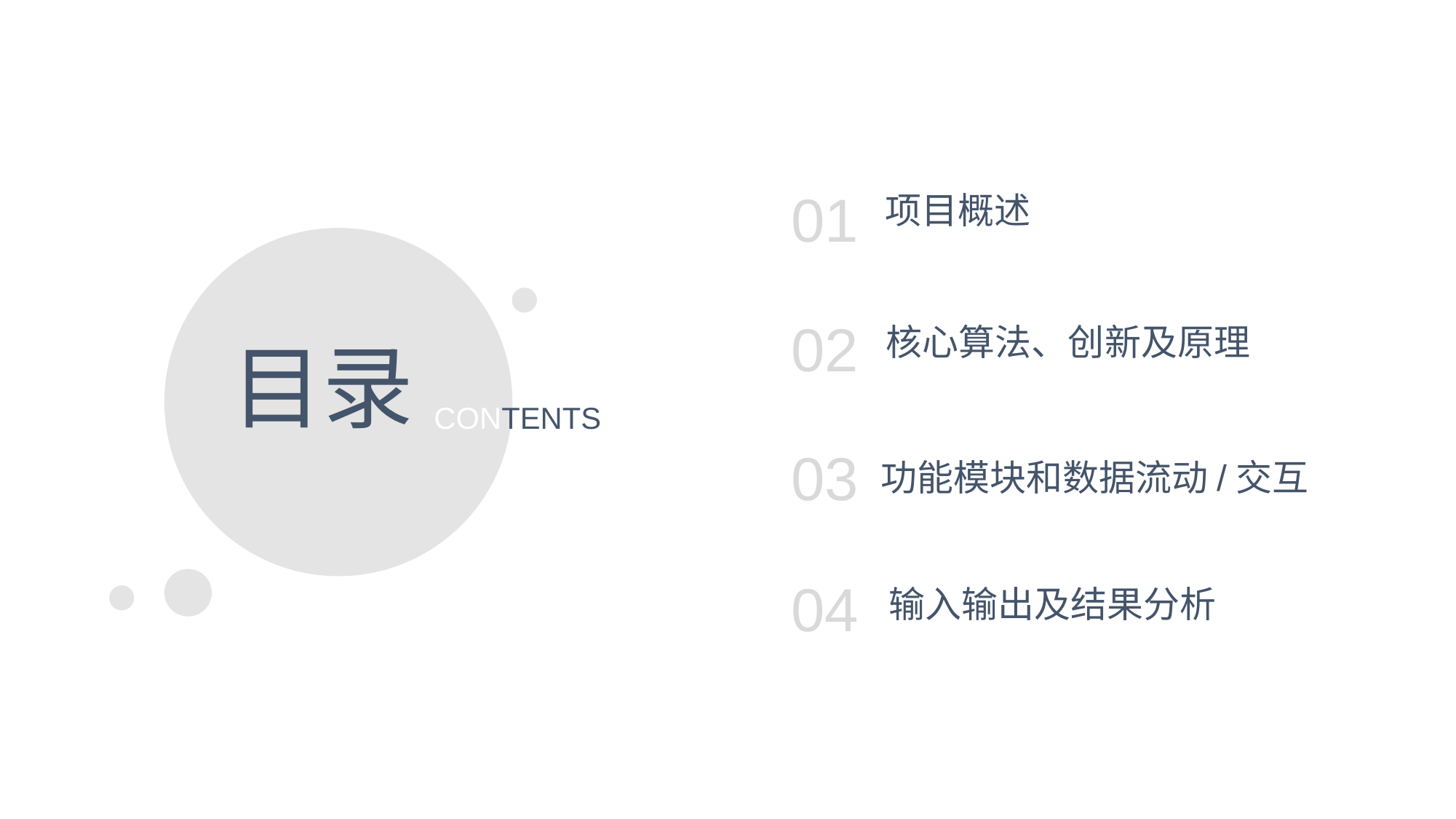

01
项目概述

02
核心算法、创新及原理
目录
CONTENTS
03
功能模块和数据流动/交互
04

输入输出及结果分析